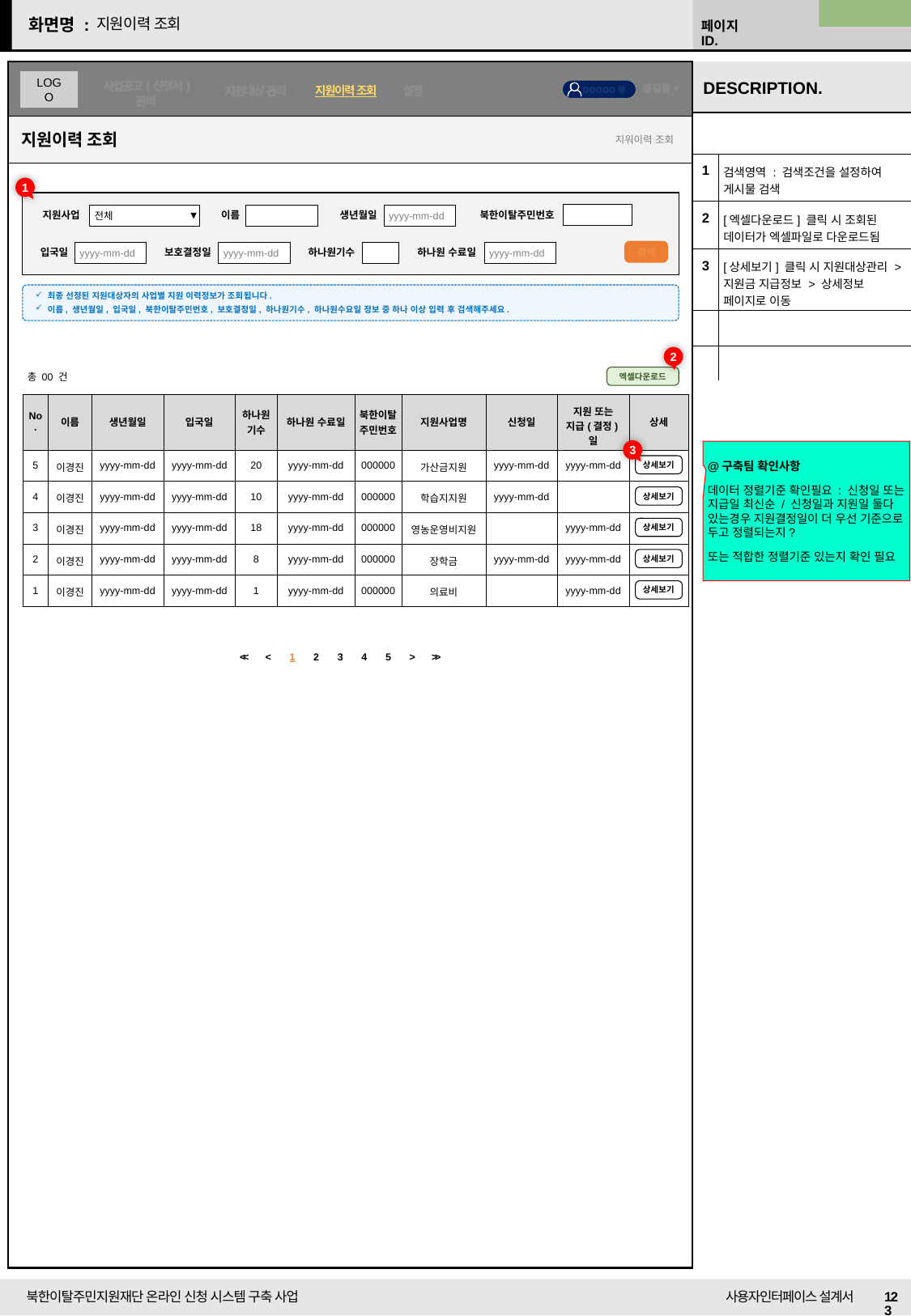

22/09/13 수정
지원이력 조회

|  |  |
| --- | --- |
| 1 | 검색영역 : 검색조건을 설정하여 게시물 검색 |
| 2 | [엑셀다운로드] 클릭 시 조회된 데이터가 엑셀파일로 다운로드됨 |
| 3 | [상세보기] 클릭 시 지원대상관리 > 지원금 지급정보 > 상세정보 페이지로 이동 |
|  |  |
|  |  |
지원이력 조회
지워이력 조회
1

검색
북한이탈주민번호

지원사업
전체

이름

생년월일
yyyy-mm-dd
입국일
yyyy-mm-dd
보호결정일
yyyy-mm-dd
하나원기수

하나원 수료일
yyyy-mm-dd
최종 선정된 지원대상자의 사업별 지원 이력정보가 조회됩니다.
이름, 생년월일, 입국일, 북한이탈주민번호, 보호결정일, 하나원기수, 하나원수요일 정보 중 하나 이상 입력 후 검색해주세요.
2
총 00 건
엑셀다운로드
| 사업 | 신청일 유무 | 선정일 또는 지급(결정)일 |
| --- | --- | --- |
| 의료비 |  | 지원일자 |
| 긴급생계비 | 신청일 | 지급일 |
| 가산금 | 신청일 | 지급결정일 |
| 장학금 | 신청일 | 지급일 |
| 교육지원금 | 신청일 | 지급일 |
| 화상영어 | 신청일 |  |
| 학습지 | 신청일 |  |
| 정착지원전문관리사 | 신청일 |  |
| 취업바우처카드 | 신청일 |  |
| 미래행복통장 | 접수일 | 통장가입일 |
| 취업연계직업훈련 | 신청일 |  |
| 경영개선자금 |  | 지원연도 |
| 영농정착 |  | 지원연도 |
| No. | 이름 | 생년월일 | 입국일 | 하나원 기수 | 하나원 수료일 | 북한이탈주민번호 | 지원사업명 | 신청일 | 지원 또는 지급(결정)일 | 상세 |
| --- | --- | --- | --- | --- | --- | --- | --- | --- | --- | --- |
| 5 | 이경진 | yyyy-mm-dd | yyyy-mm-dd | 20 | yyyy-mm-dd | 000000 | 가산금지원 | yyyy-mm-dd | yyyy-mm-dd |  |
| 4 | 이경진 | yyyy-mm-dd | yyyy-mm-dd | 10 | yyyy-mm-dd | 000000 | 학습지지원 | yyyy-mm-dd |  |  |
| 3 | 이경진 | yyyy-mm-dd | yyyy-mm-dd | 18 | yyyy-mm-dd | 000000 | 영농운영비지원 |  | yyyy-mm-dd |  |
| 2 | 이경진 | yyyy-mm-dd | yyyy-mm-dd | 8 | yyyy-mm-dd | 000000 | 장학금 | yyyy-mm-dd | yyyy-mm-dd |  |
| 1 | 이경진 | yyyy-mm-dd | yyyy-mm-dd | 1 | yyyy-mm-dd | 000000 | 의료비 |  | yyyy-mm-dd |  |
3
@구축팀 확인사항
데이터 정렬기준 확인필요 : 신청일 또는 지급일 최신순 / 신청일과 지원일 둘다 있는경우 지원결정일이 더 우선 기준으로 두고 정렬되는지?
또는 적합한 정렬기준 있는지 확인 필요
상세보기
상세보기
상세보기
상세보기
상세보기
| << | < | 1 | 2 | 3 | 4 | 5 | > | >> |
| --- | --- | --- | --- | --- | --- | --- | --- | --- |
123